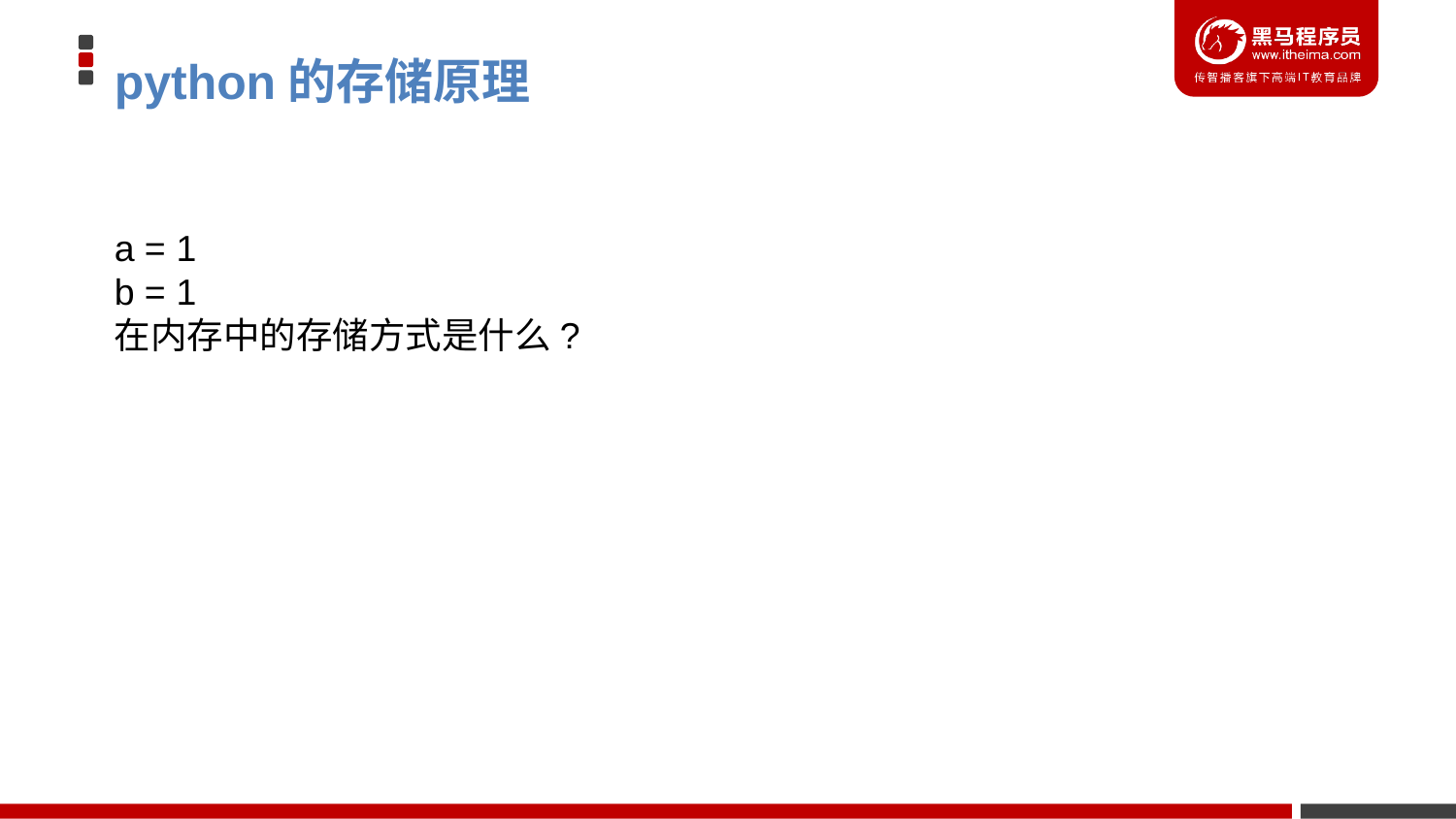

# python的存储原理
a = 1
b = 1
在内存中的存储方式是什么?